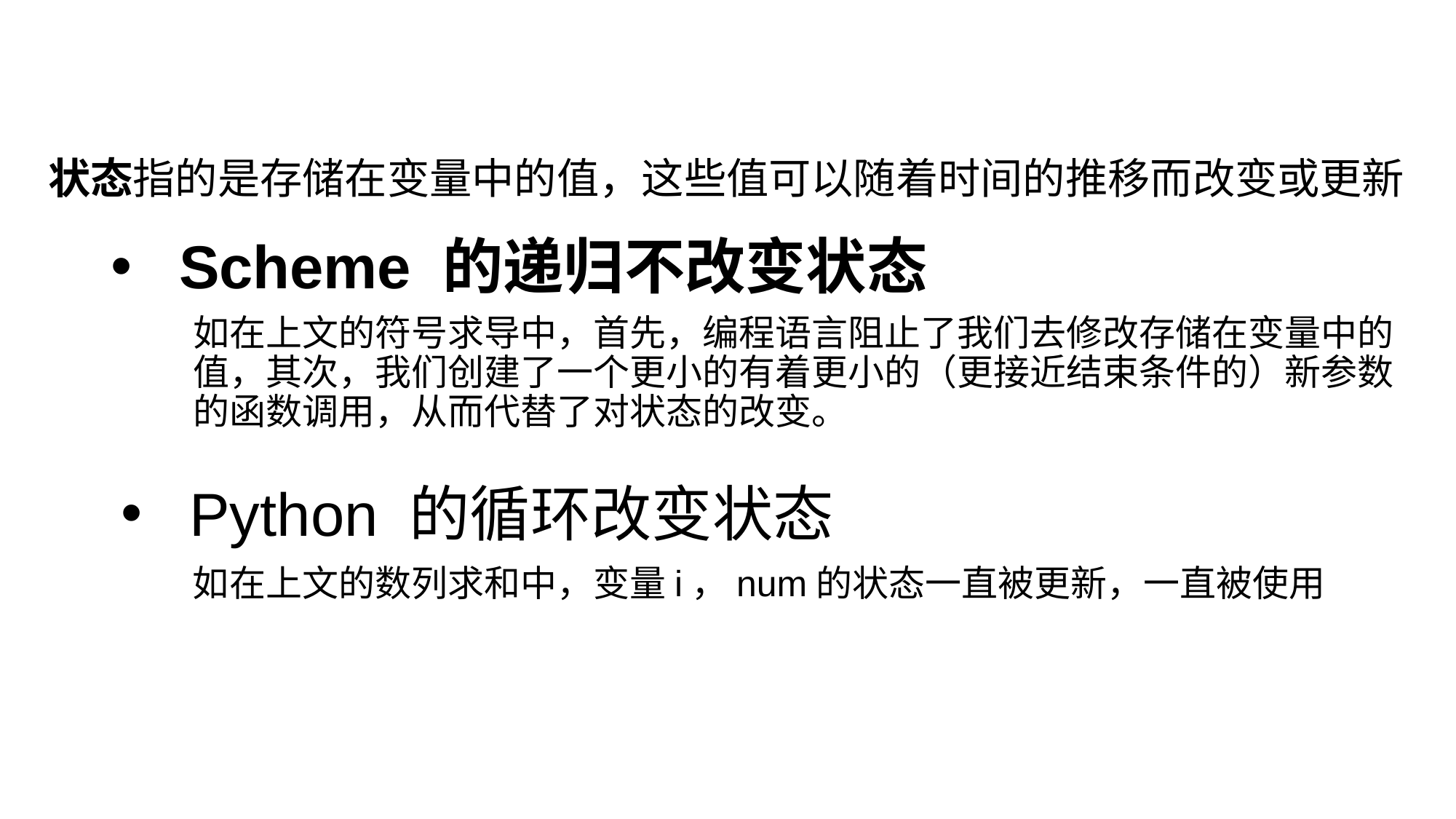

状态指的是存储在变量中的值，这些值可以随着时间的推移而改变或更新
# Scheme 的递归不改变状态
如在上文的符号求导中，首先，编程语言阻止了我们去修改存储在变量中的值，其次，我们创建了一个更小的有着更小的（更接近结束条件的）新参数的函数调用，从而代替了对状态的改变。
Python 的循环改变状态
如在上文的数列求和中，变量i，num的状态一直被更新，一直被使用